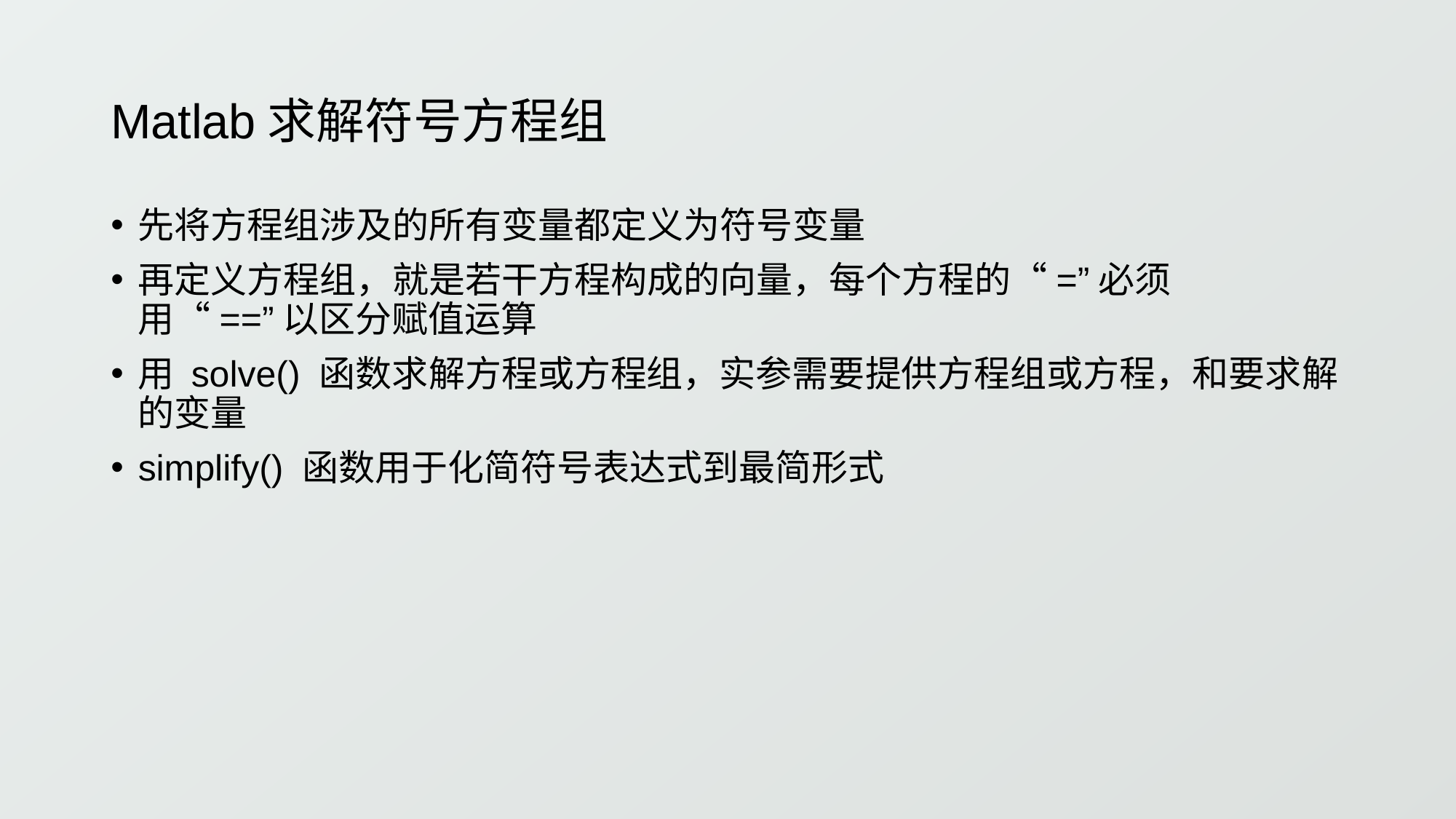

# Matlab求解符号方程组
先将方程组涉及的所有变量都定义为符号变量
再定义方程组，就是若干方程构成的向量，每个方程的“=”必须用“==”以区分赋值运算
用 solve() 函数求解方程或方程组，实参需要提供方程组或方程，和要求解的变量
simplify() 函数用于化简符号表达式到最简形式